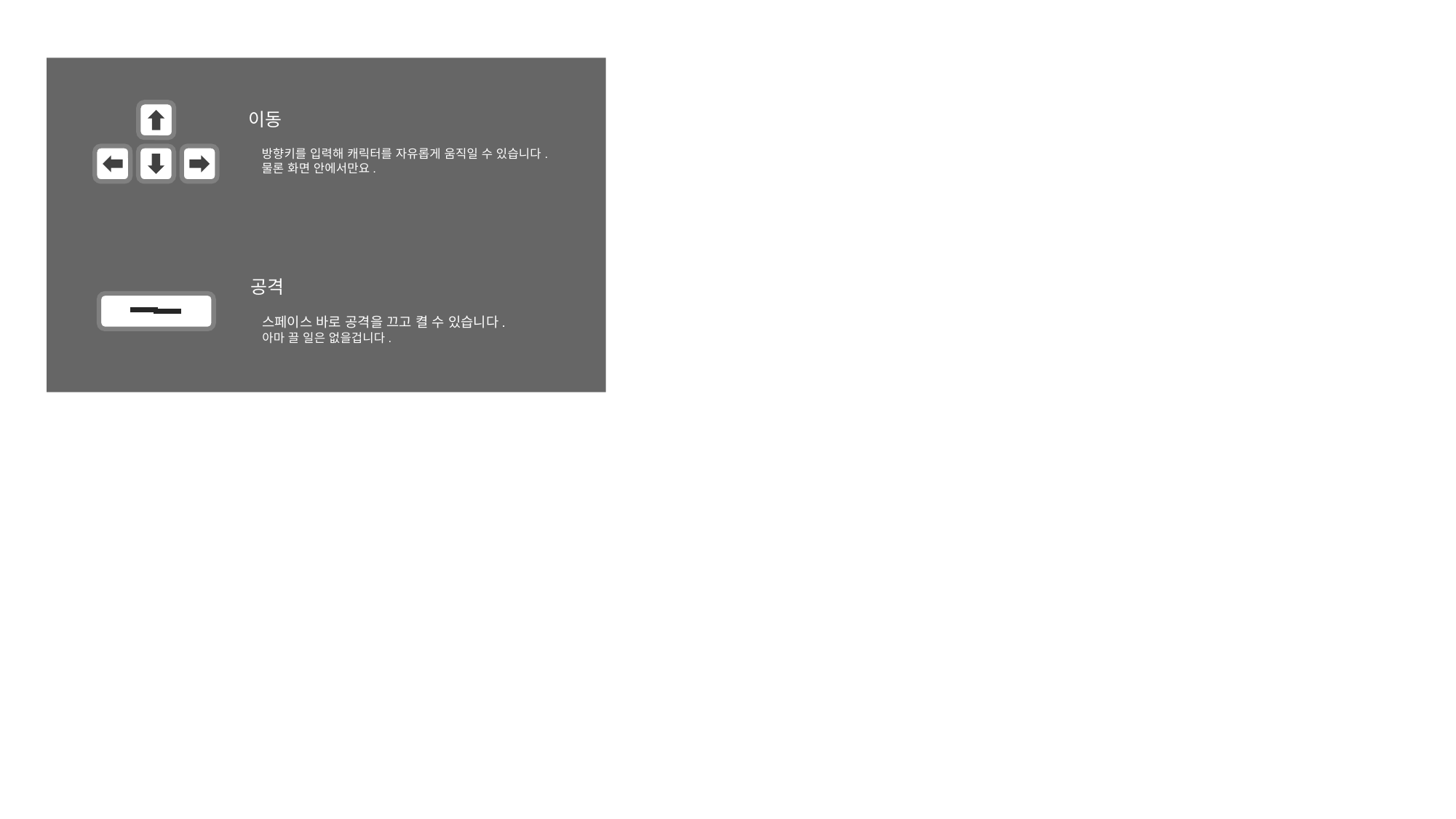

이동
방향키를 입력해 캐릭터를 자유롭게 움직일 수 있습니다.
물론 화면 안에서만요.
공격
스페이스 바로 공격을 끄고 켤 수 있습니다.
아마 끌 일은 없을겁니다.